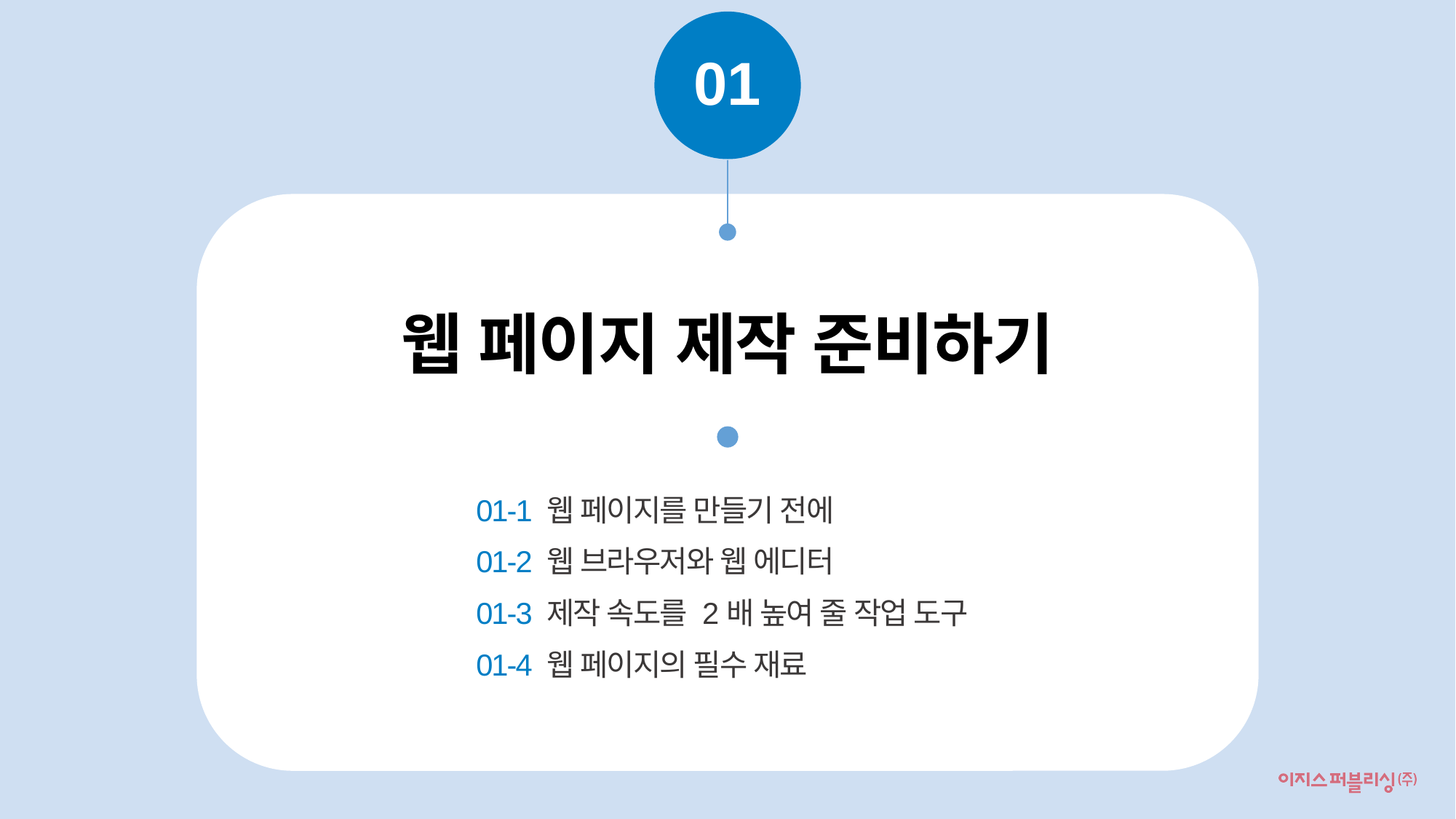

01
웹 페이지 제작 준비하기
01-1 웹 페이지를 만들기 전에
01-2 웹 브라우저와 웹 에디터
01-3 제작 속도를 2배 높여 줄 작업 도구
01-4 웹 페이지의 필수 재료